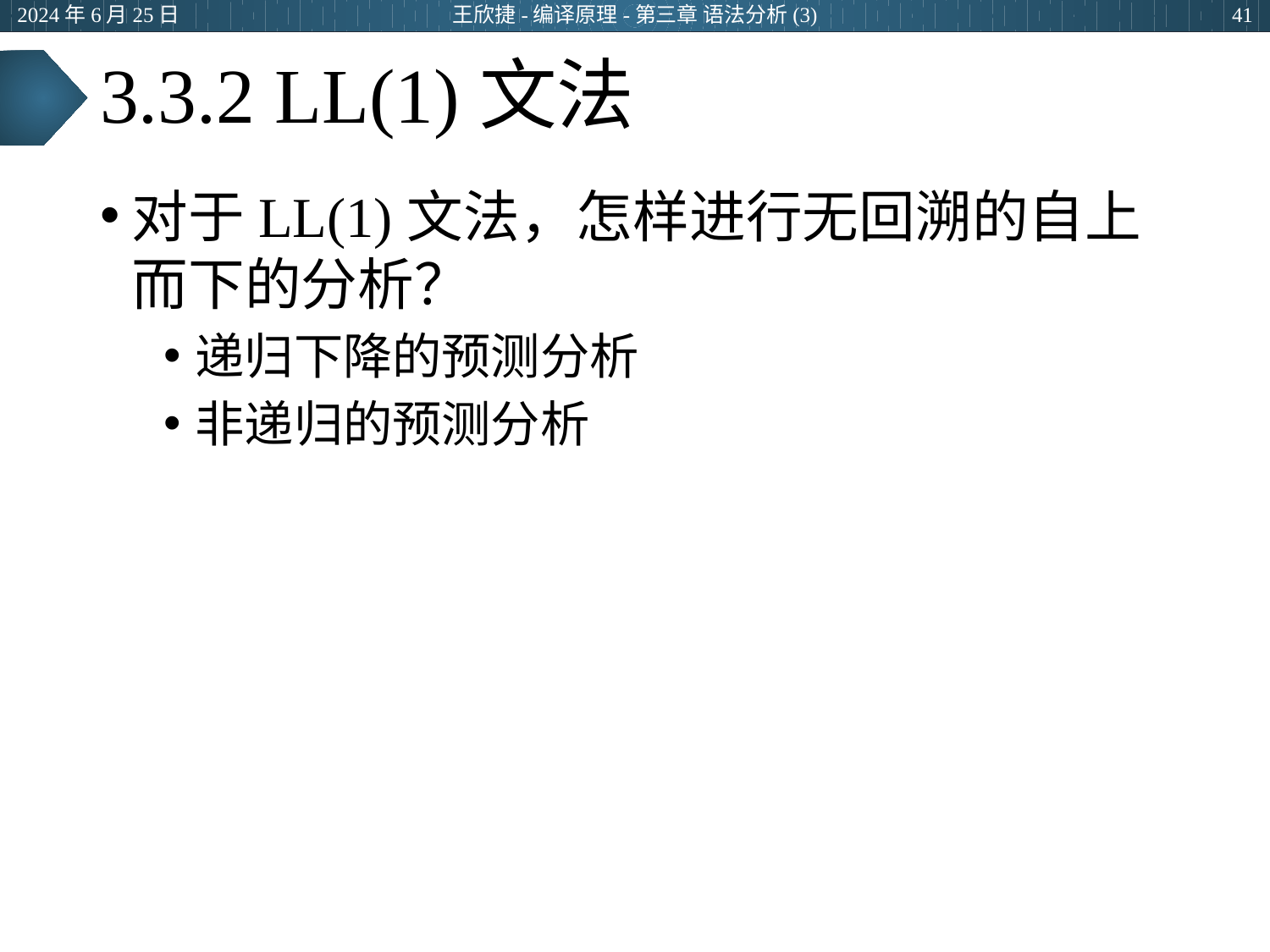

2024年6月25日
王欣捷-编译原理-第三章 语法分析(3)
41
# 3.3.2 LL(1)文法
对于LL(1)文法，怎样进行无回溯的自上而下的分析？
递归下降的预测分析
非递归的预测分析